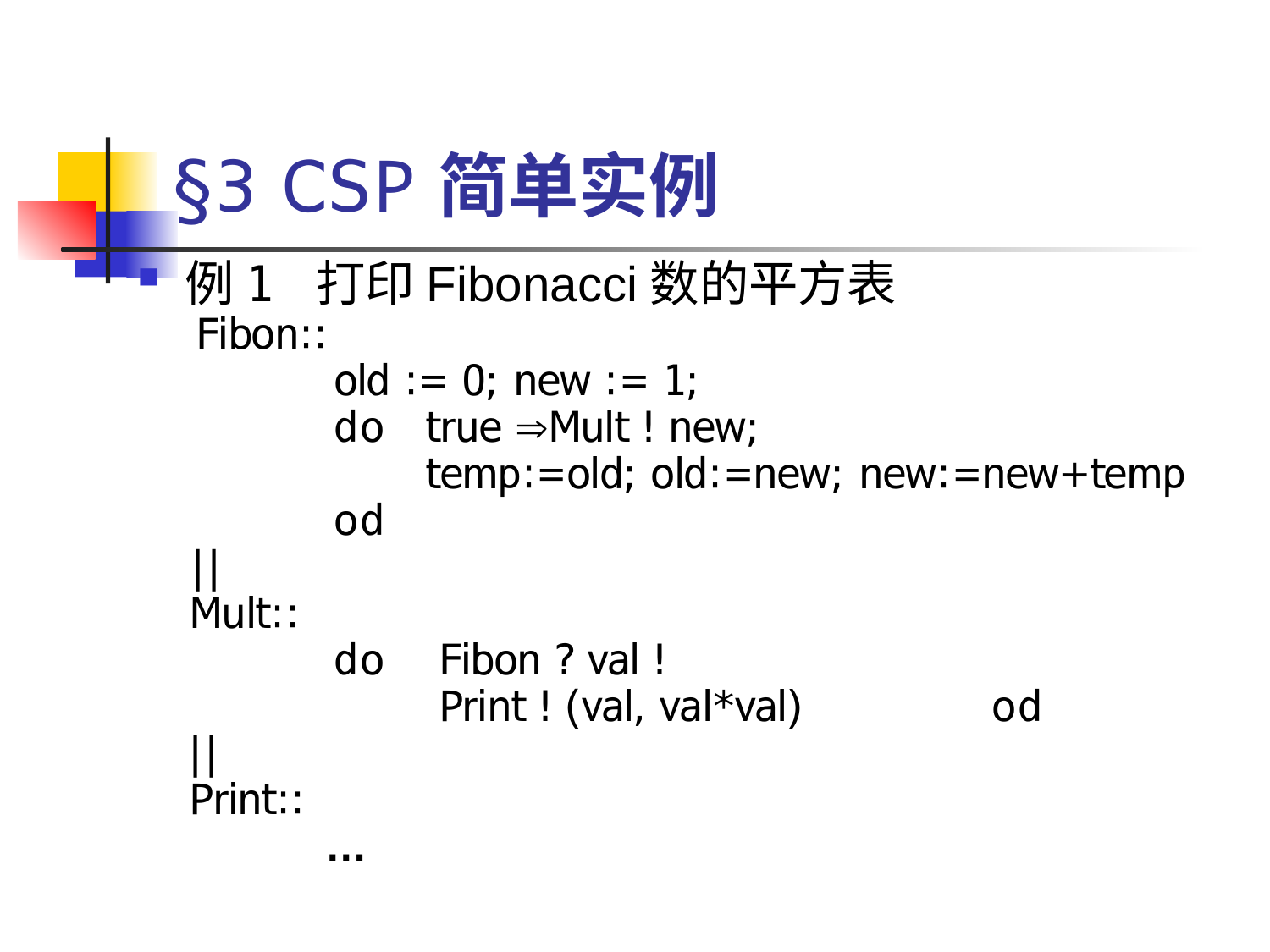

# §3 CSP简单实例
例1  打印Fibonacci数的平方表
     Fibon::
               old := 0; new := 1;
               do   true ⇒Mult ! new;
                      temp:=old; old:=new; new:=new+temp
               od
    ||
    Mult::
               do    Fibon ? val !
                       Print ! (val, val*val)               od
    ||
    Print::
               …